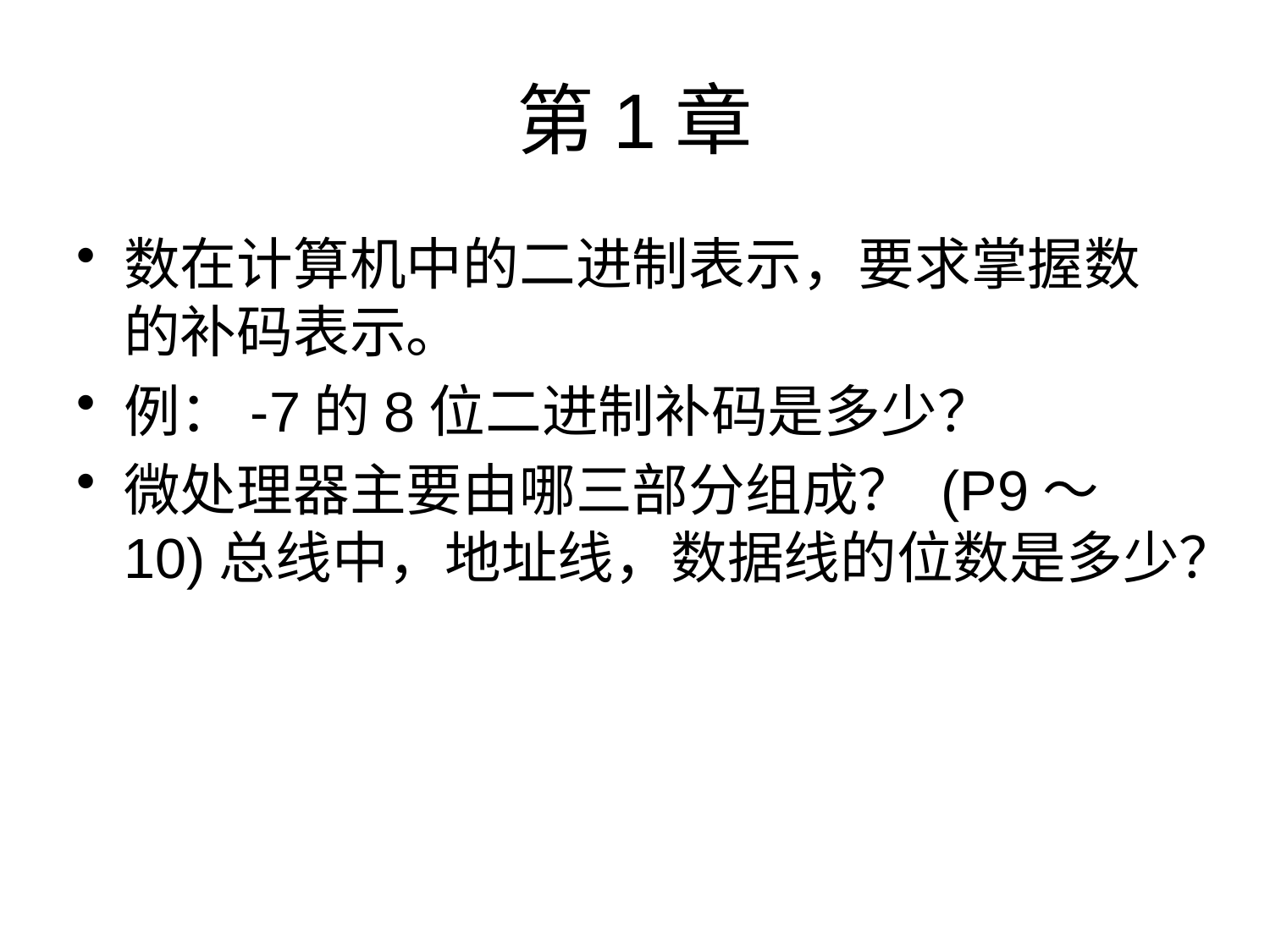

# 第1章
数在计算机中的二进制表示，要求掌握数的补码表示。
例：-7的8位二进制补码是多少？
微处理器主要由哪三部分组成？ (P9～10)总线中，地址线，数据线的位数是多少？